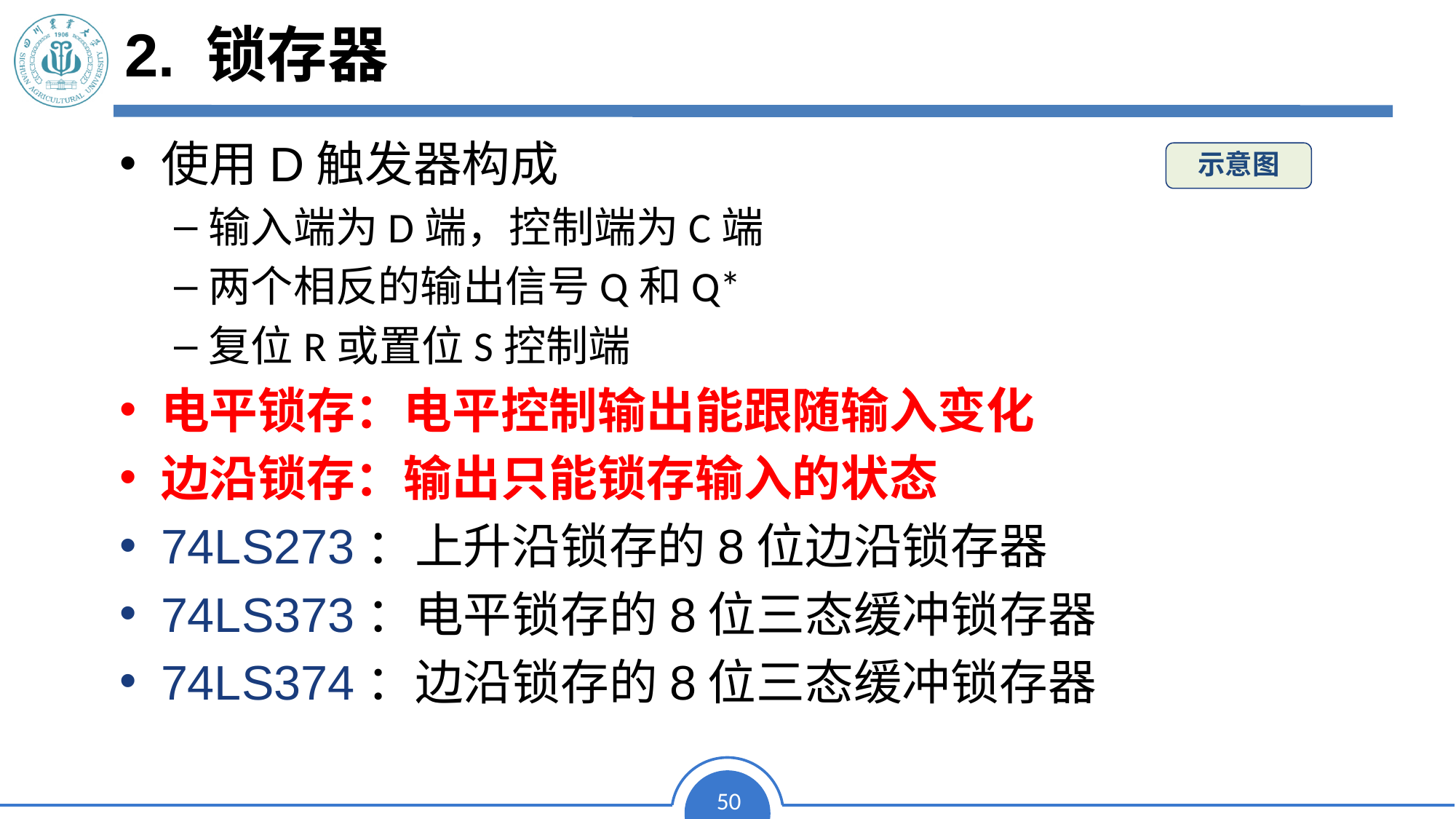

# 2. 锁存器
使用D触发器构成
输入端为D端，控制端为C端
两个相反的输出信号Q和Q*
复位R或置位S控制端
电平锁存：电平控制输出能跟随输入变化
边沿锁存：输出只能锁存输入的状态
74LS273：上升沿锁存的8位边沿锁存器
74LS373：电平锁存的8位三态缓冲锁存器
74LS374：边沿锁存的8位三态缓冲锁存器
示意图